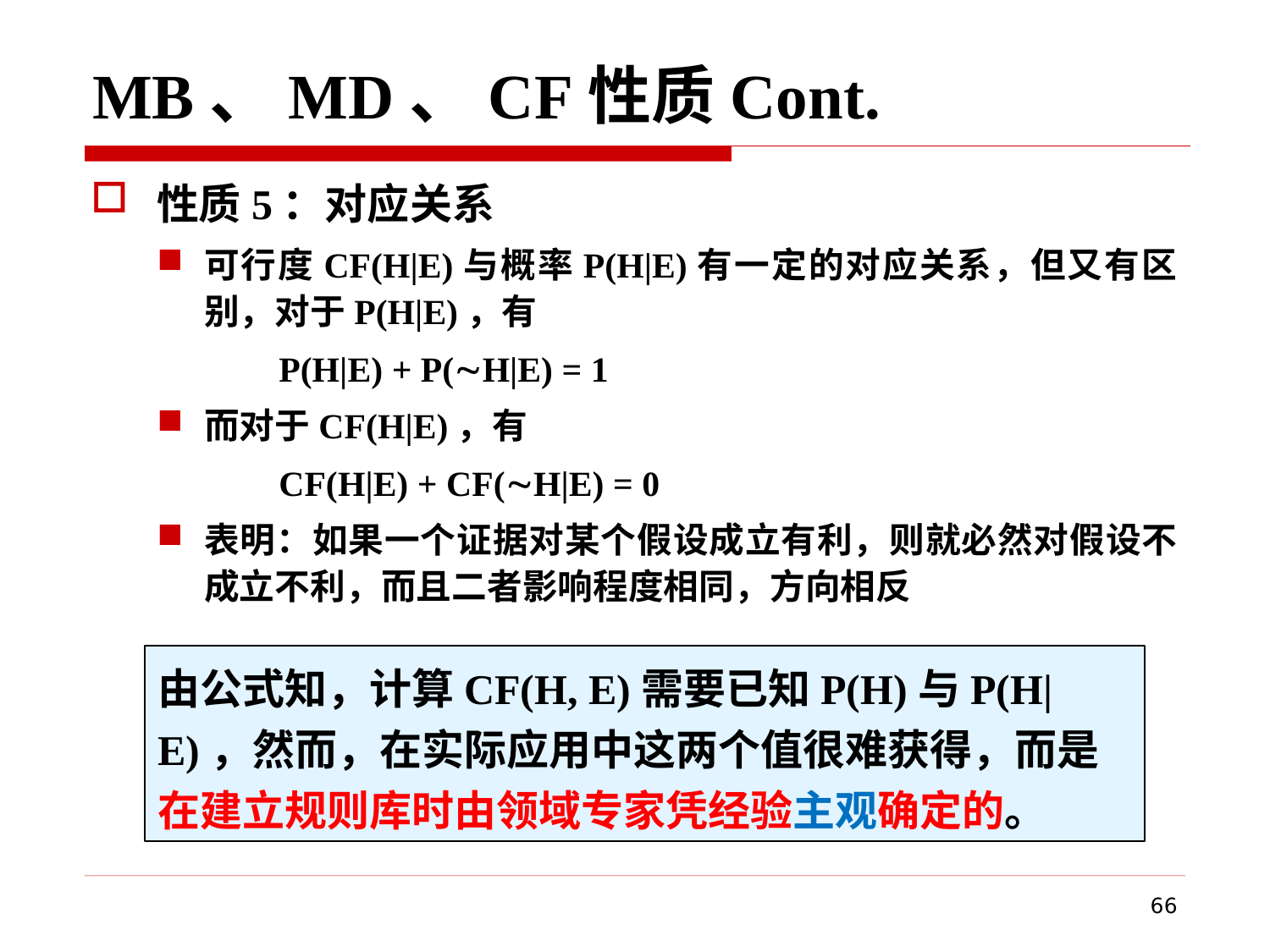

# MB、MD、CF性质Cont.
性质5：对应关系
可行度CF(H|E)与概率P(H|E)有一定的对应关系，但又有区别，对于P(H|E)，有
P(H|E) + P(∼H|E) = 1
而对于CF(H|E)，有
CF(H|E) + CF(∼H|E) = 0
表明：如果一个证据对某个假设成立有利，则就必然对假设不成立不利，而且二者影响程度相同，方向相反

由公式知，计算CF(H, E)需要已知P(H)与P(H|E)，然而，在实际应用中这两个值很难获得，而是在建立规则库时由领域专家凭经验主观确定的。
66